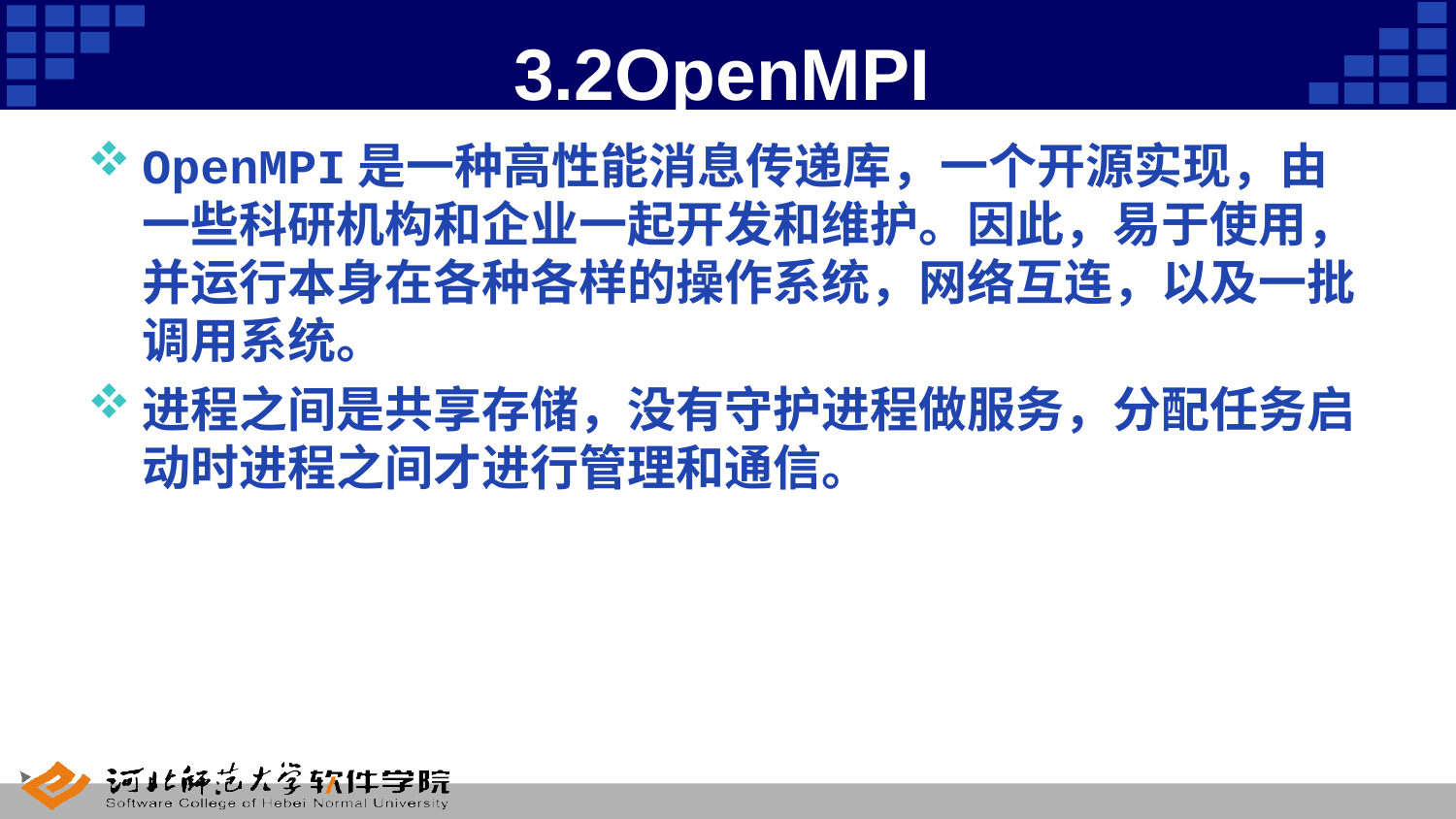

# 3.2OpenMPI
OpenMPI是一种高性能消息传递库，一个开源实现，由一些科研机构和企业一起开发和维护。因此，易于使用，并运行本身在各种各样的操作系统，网络互连，以及一批调用系统。
进程之间是共享存储，没有守护进程做服务，分配任务启动时进程之间才进行管理和通信。